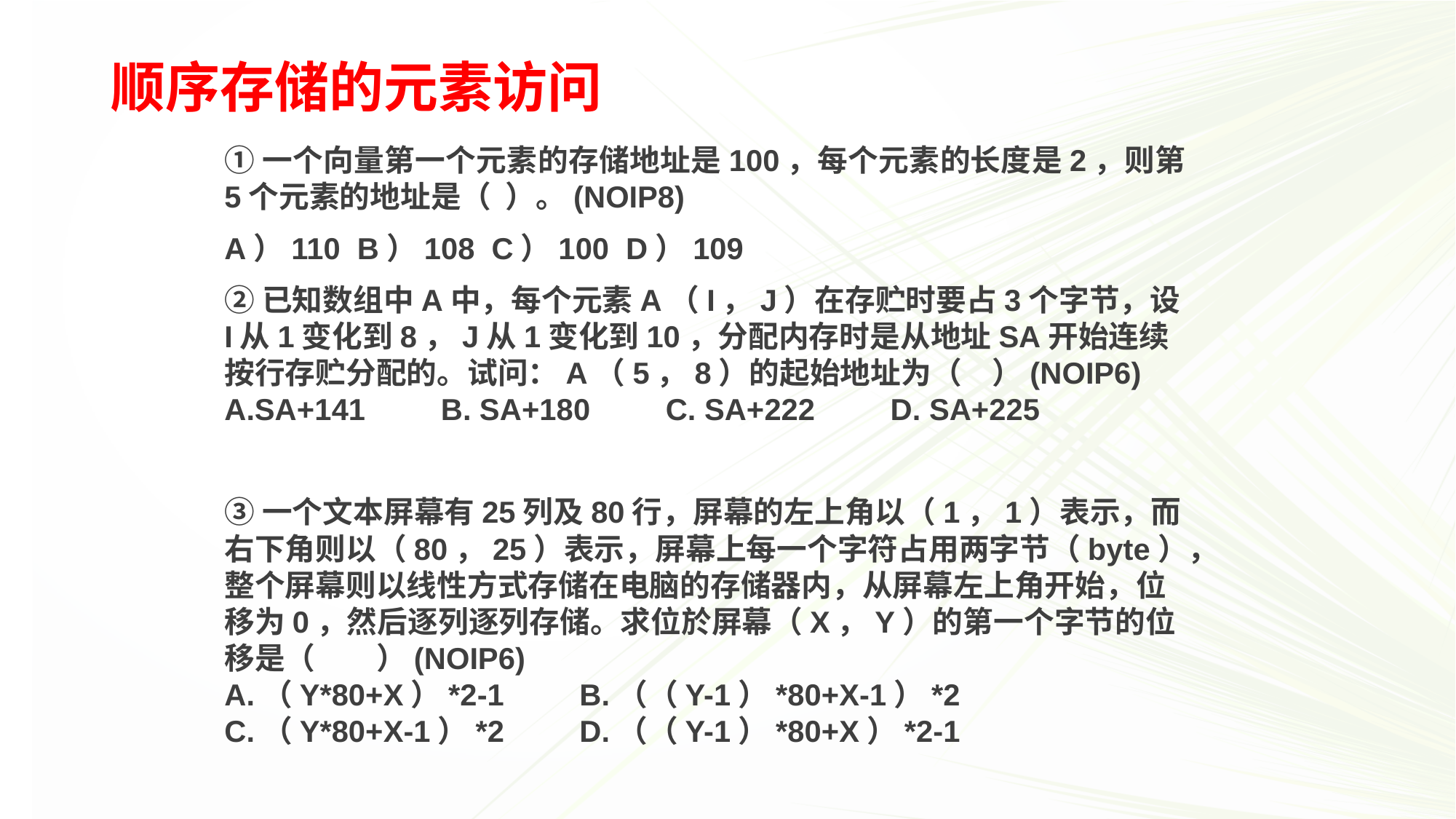

顺序存储的元素访问
①一个向量第一个元素的存储地址是100，每个元素的长度是2，则第5个元素的地址是（  ）。(NOIP8)
A）110  B）108  C）100  D）109
②已知数组中A中，每个元素A（I，J）在存贮时要占3个字节，设I从1变化到8，J从1变化到10，分配内存时是从地址SA开始连续按行存贮分配的。试问：A（5，8）的起始地址为（　）(NOIP6)
A.SA+141　　B. SA+180　　C. SA+222　　D. SA+225

③一个文本屏幕有25列及80行，屏幕的左上角以（1，1）表示，而右下角则以（80，25）表示，屏幕上每一个字符占用两字节（byte），整个屏幕则以线性方式存储在电脑的存储器内，从屏幕左上角开始，位移为0，然后逐列逐列存储。求位於屏幕（X，Y）的第一个字节的位移是（　　）(NOIP6)
A.（Y*80+X）*2-1　　B.（（Y-1）*80+X-1）*2
C.（Y*80+X-1）*2　　D.（（Y-1）*80+X）*2-1